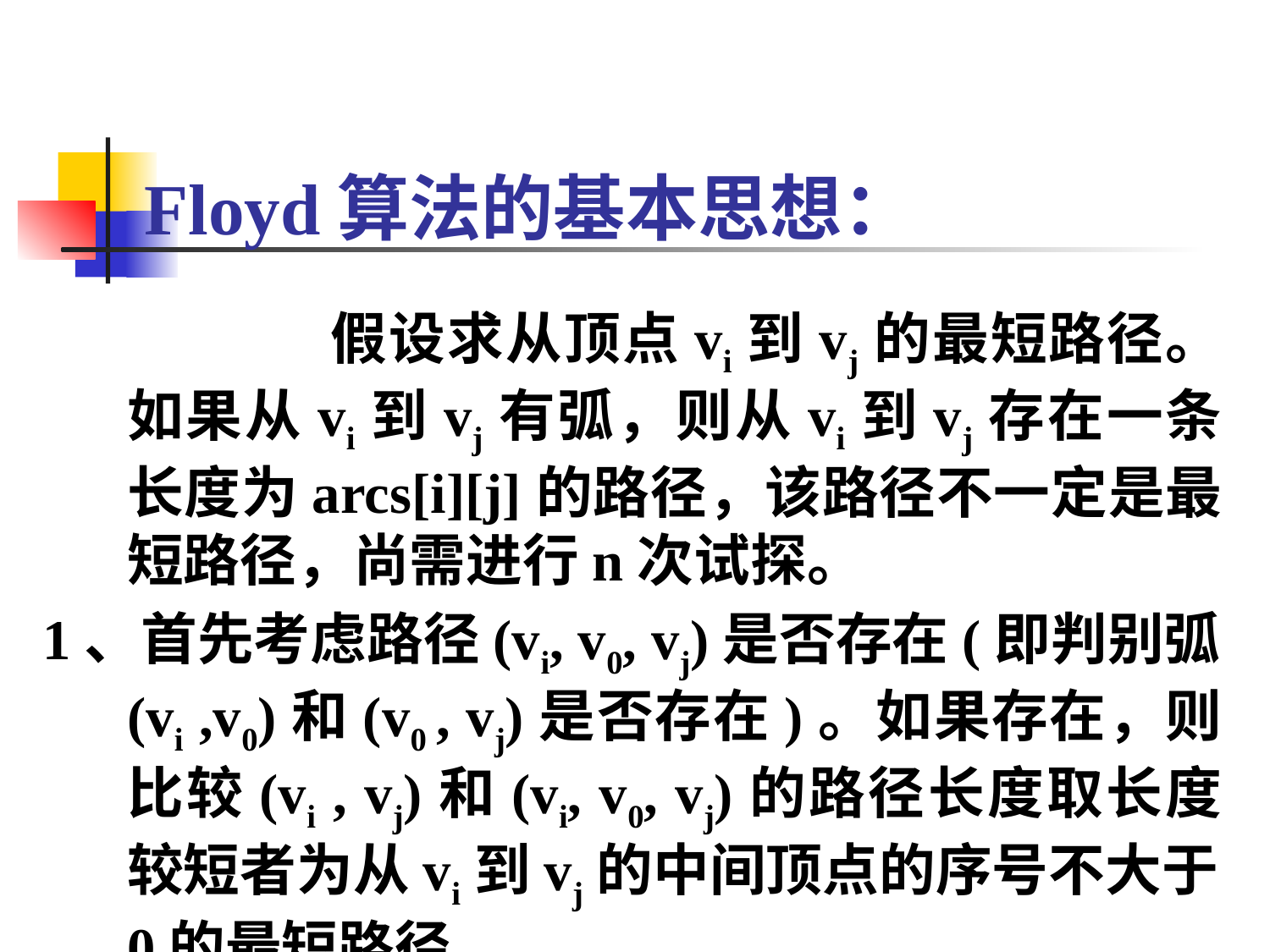

# Floyd算法的基本思想：
		    假设求从顶点vi到vj的最短路径。如果从vi到vj有弧，则从vi到vj存在一条长度为arcs[i][j]的路径，该路径不一定是最短路径，尚需进行n次试探。
1、首先考虑路径(vi, v0, vj)是否存在(即判别弧(vi ,v0)和(v0 , vj)是否存在)。如果存在，则比较(vi , vj)和(vi, v0, vj)的路径长度取长度较短者为从vi到vj的中间顶点的序号不大于0的最短路径。
113